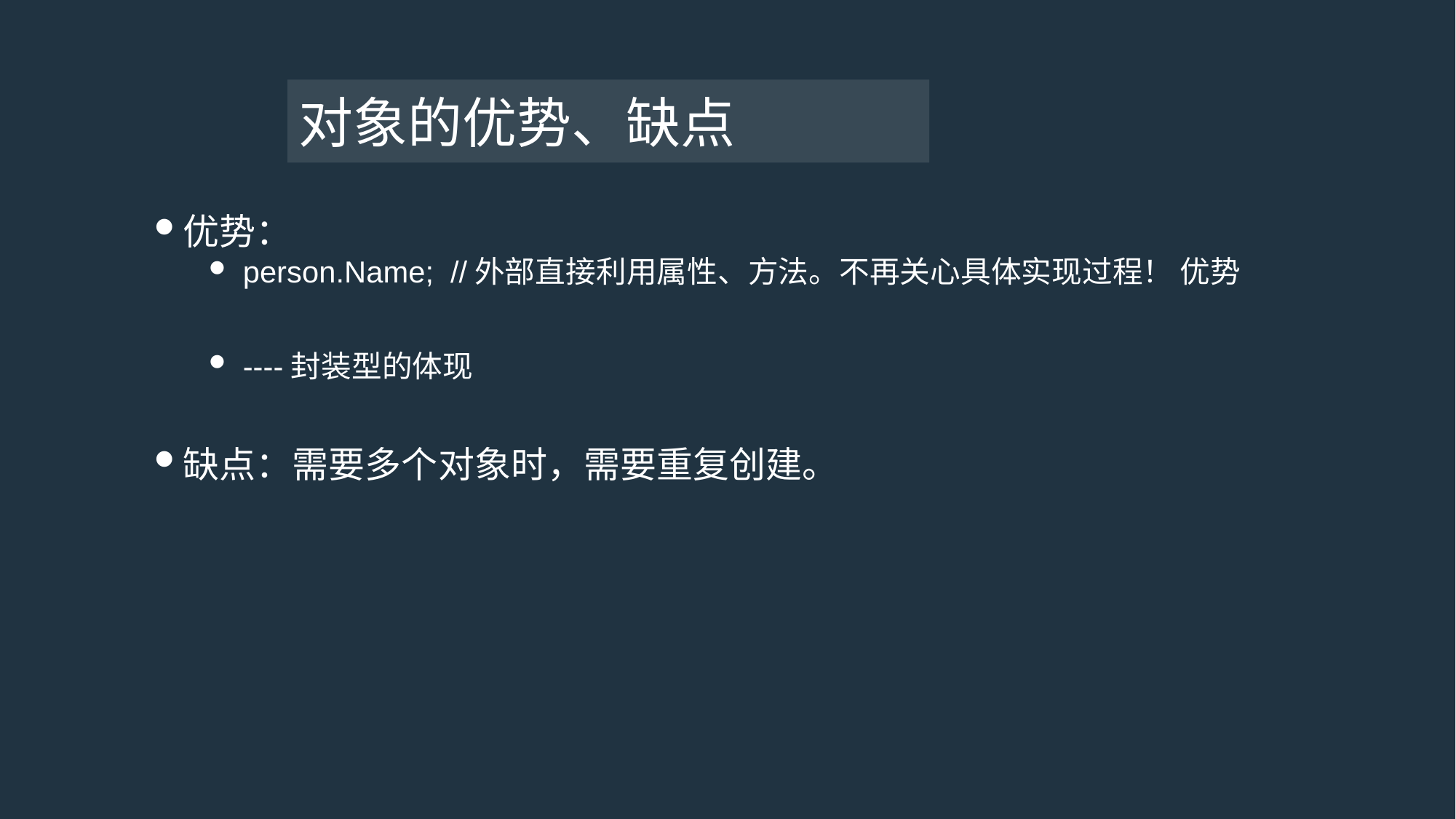

# 对象的优势、缺点
优势：
person.Name;  //外部直接利用属性、方法。不再关心具体实现过程！ 优势

----封装型的体现

缺点：需要多个对象时，需要重复创建。